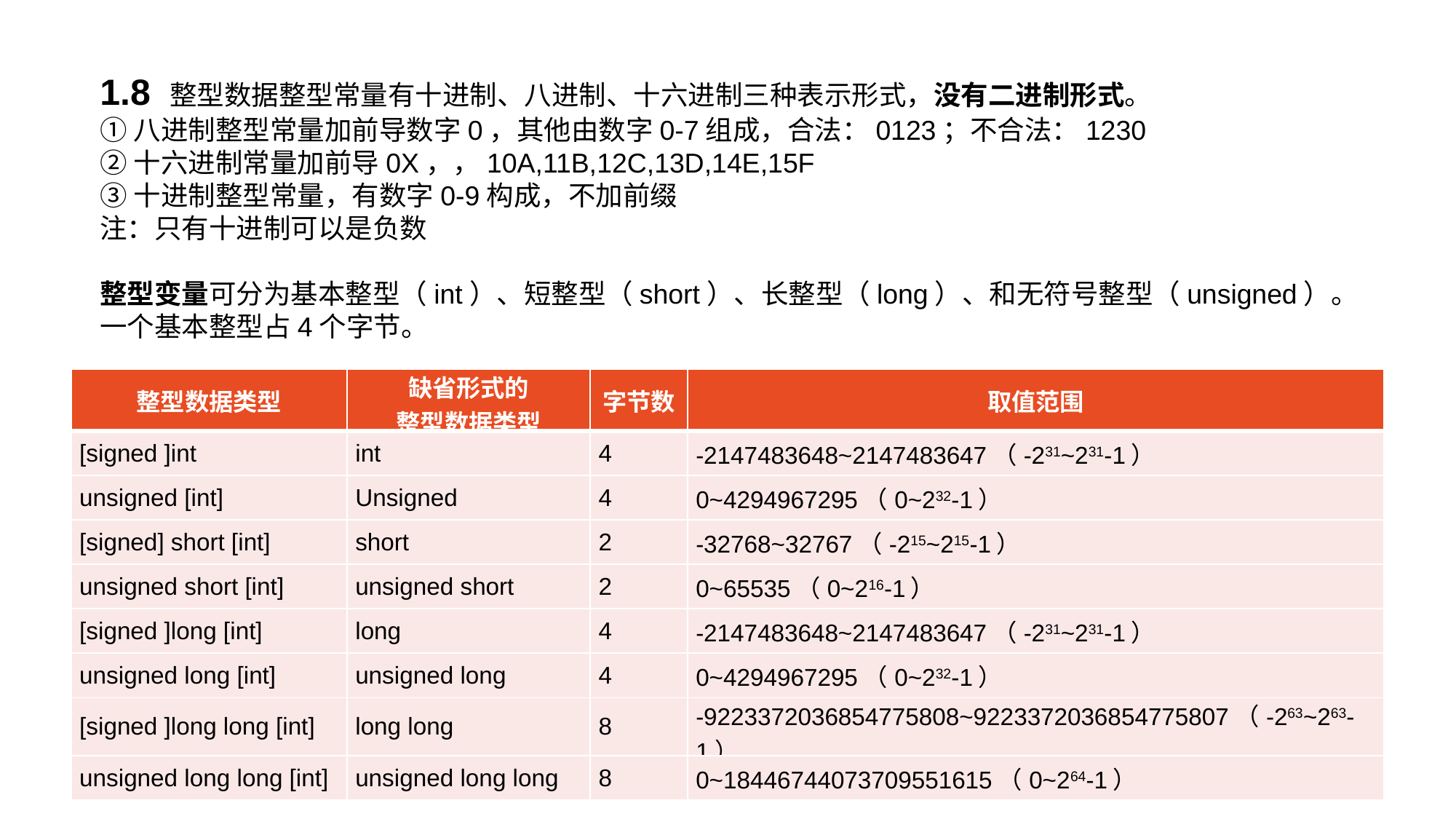

1.8 整型数据整型常量有十进制、八进制、十六进制三种表示形式，没有二进制形式。
①八进制整型常量加前导数字0，其他由数字0-7组成，合法：0123；不合法：1230
②十六进制常量加前导0X，，10A,11B,12C,13D,14E,15F
③十进制整型常量，有数字0-9构成，不加前缀
注：只有十进制可以是负数

整型变量可分为基本整型（int）、短整型（short）、长整型（long）、和无符号整型（unsigned）。一个基本整型占4个字节。
| 整型数据类型 | 缺省形式的 整型数据类型 | 字节数 | 取值范围 |
| --- | --- | --- | --- |
| [signed ]int | int | 4 | -2147483648~2147483647（-231~231-1） |
| unsigned [int] | Unsigned | 4 | 0~4294967295（0~232-1） |
| [signed] short [int] | short | 2 | -32768~32767（-215~215-1） |
| unsigned short [int] | unsigned short | 2 | 0~65535（0~216-1） |
| [signed ]long [int] | long | 4 | -2147483648~2147483647（-231~231-1） |
| unsigned long [int] | unsigned long | 4 | 0~4294967295（0~232-1） |
| [signed ]long long [int] | long long | 8 | -9223372036854775808~9223372036854775807（-263~263-1） |
| unsigned long long [int] | unsigned long long | 8 | 0~18446744073709551615（0~264-1） |